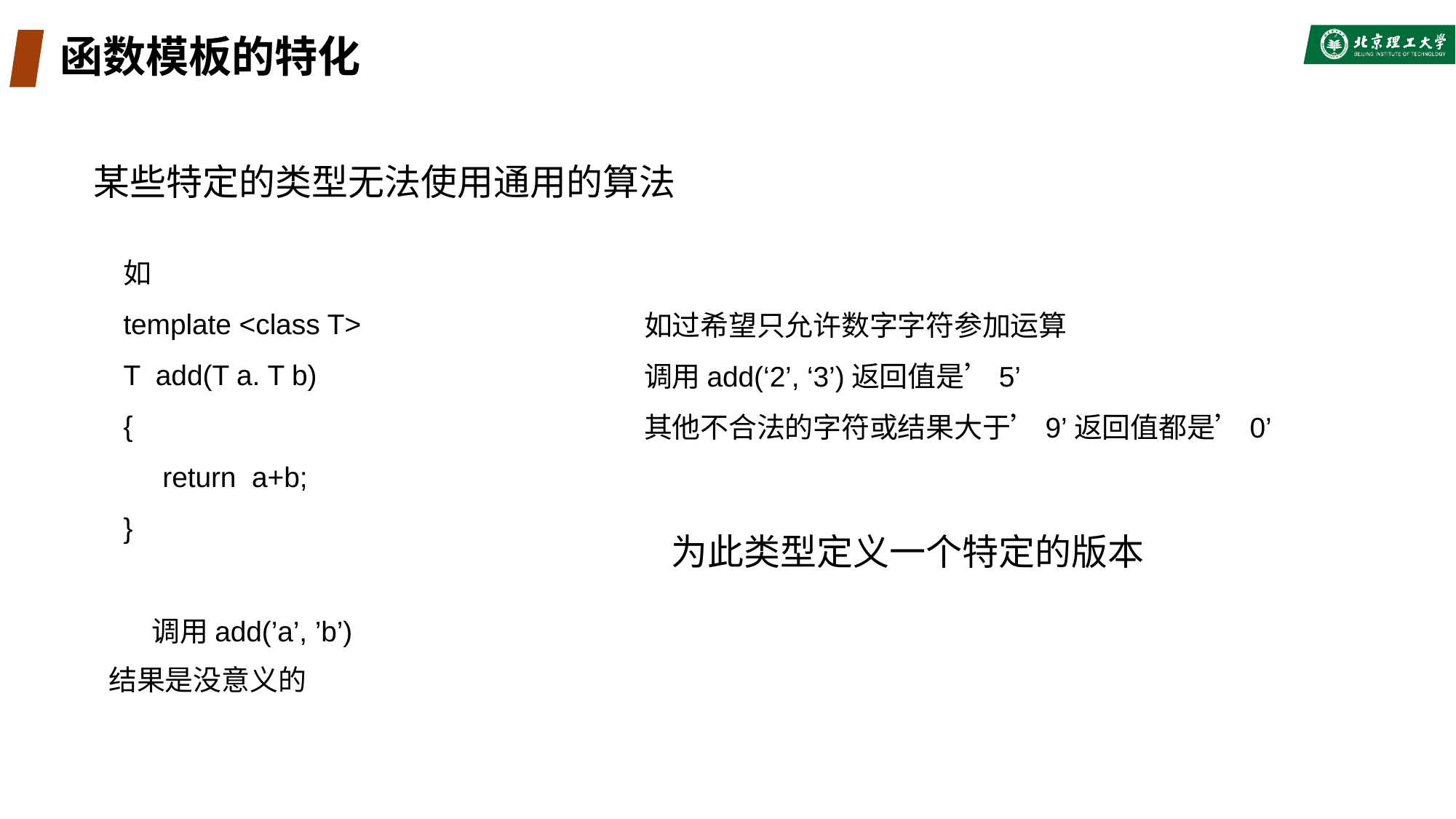

# 函数模板的特化
某些特定的类型无法使用通用的算法
如
template <class T>
T  add(T a. T b)
{
     return  a+b;
}
如过希望只允许数字字符参加运算
调用add(‘2’, ‘3’)返回值是’5’
其他不合法的字符或结果大于’9’返回值都是’0’
为此类型定义一个特定的版本
调用add(’a’, ’b’)
结果是没意义的